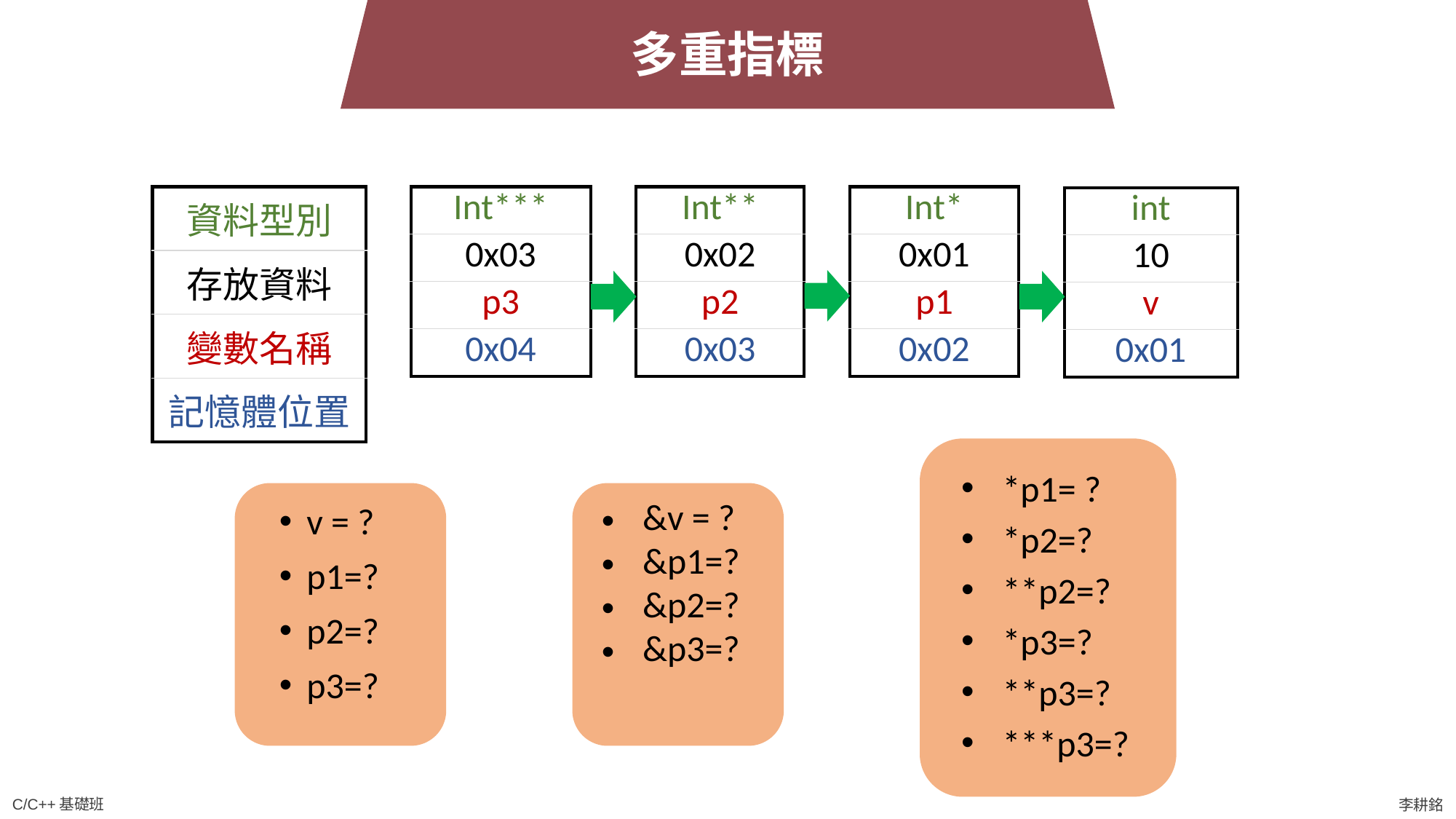

多重指標
| 資料型別 |
| --- |
| 存放資料 |
| 變數名稱 |
| 記憶體位置 |
| Int\*\*\* |
| --- |
| 0x03 |
| p3 |
| 0x04 |
| Int\*\* |
| --- |
| 0x02 |
| p2 |
| 0x03 |
| Int\* |
| --- |
| 0x01 |
| p1 |
| 0x02 |
| int |
| --- |
| 10 |
| v |
| 0x01 |

*p1= ?
*p2=?
**p2=?
*p3=?
**p3=?
***p3=?

&v = ?
&p1=?
&p2=?
&p3=?
v = ?
p1=?
p2=?
p3=?
C/C++基礎班
李耕銘